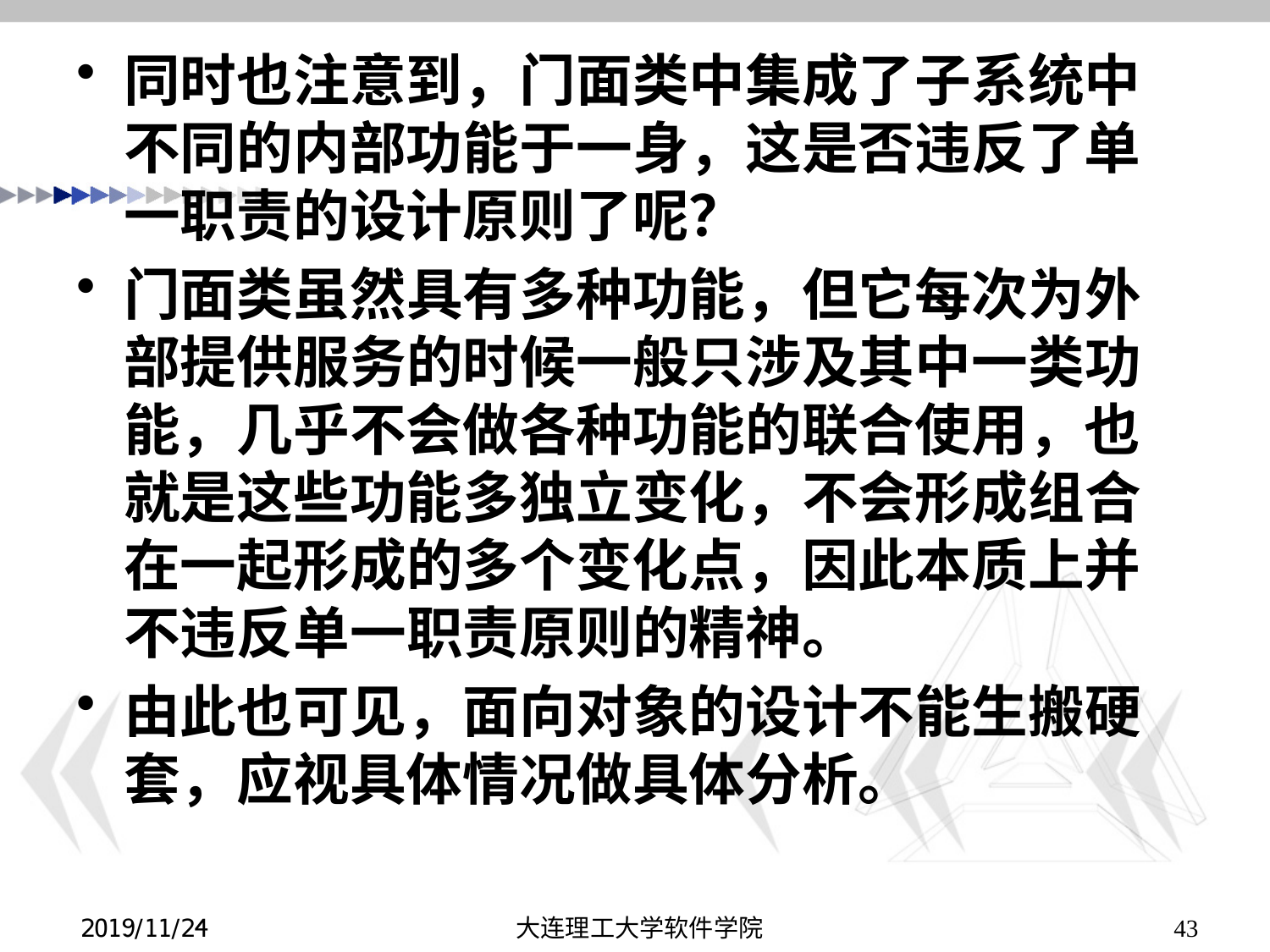

# 同时也注意到，门面类中集成了子系统中不同的内部功能于一身，这是否违反了单一职责的设计原则了呢？
门面类虽然具有多种功能，但它每次为外部提供服务的时候一般只涉及其中一类功能，几乎不会做各种功能的联合使用，也就是这些功能多独立变化，不会形成组合在一起形成的多个变化点，因此本质上并不违反单一职责原则的精神。
由此也可见，面向对象的设计不能生搬硬套，应视具体情况做具体分析。
2019/11/24
大连理工大学软件学院
43